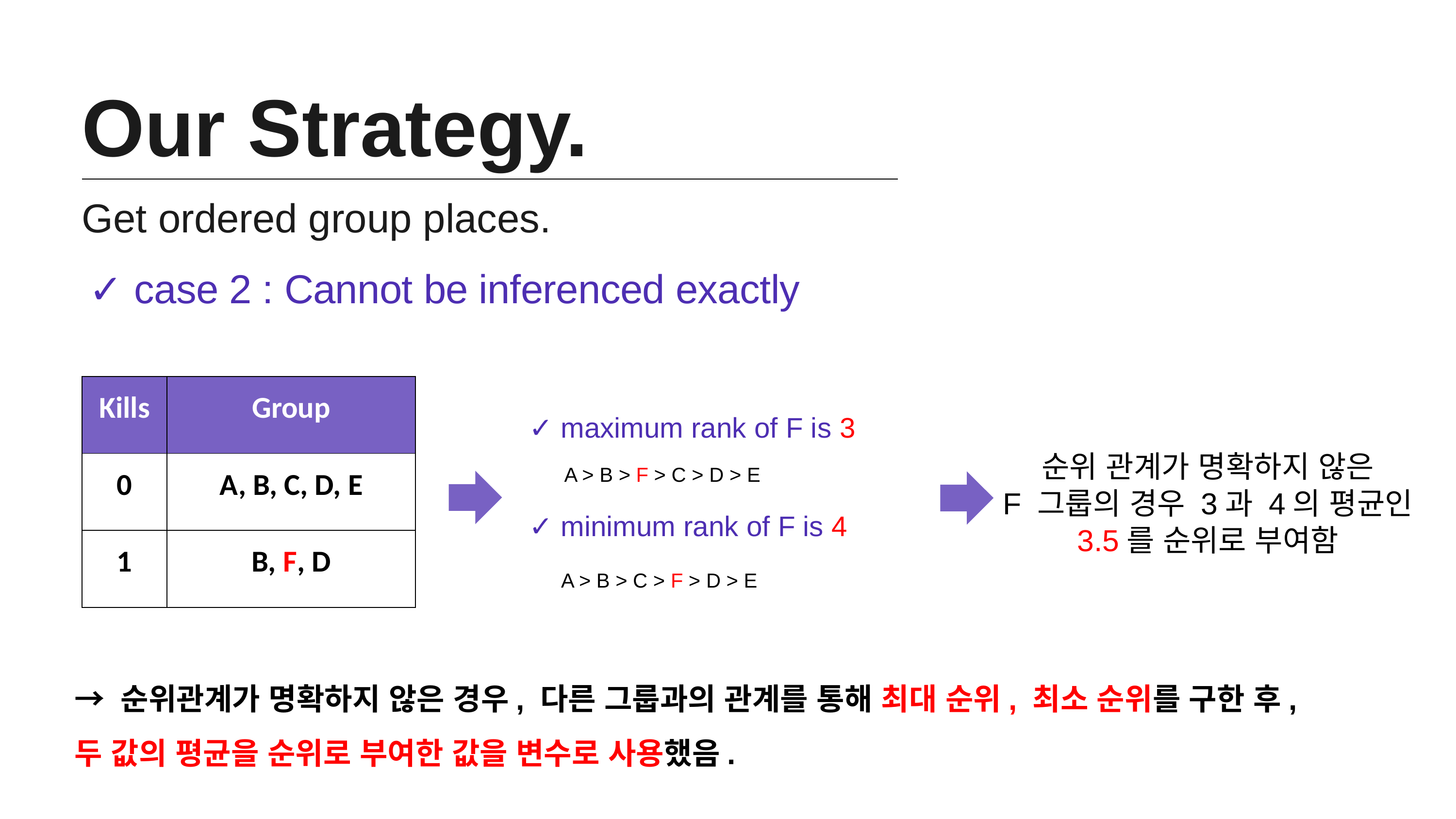

Our Strategy.
Get ordered group places.
✓ case 2 : Cannot be inferenced exactly
| Kills | Group |
| --- | --- |
| 0 | A, B, C, D, E |
| 1 | B, F, D |
✓ maximum rank of F is 3
A > B > F > C > D > E

✓ minimum rank of F is 4
A > B > C > F > D > E

순위 관계가 명확하지 않은
F 그룹의 경우 3과 4의 평균인
3.5를 순위로 부여함

→ 순위관계가 명확하지 않은 경우, 다른 그룹과의 관계를 통해 최대 순위, 최소 순위를 구한 후, → 두 값의 평균을 순위로 부여한 값을 변수로 사용했음.